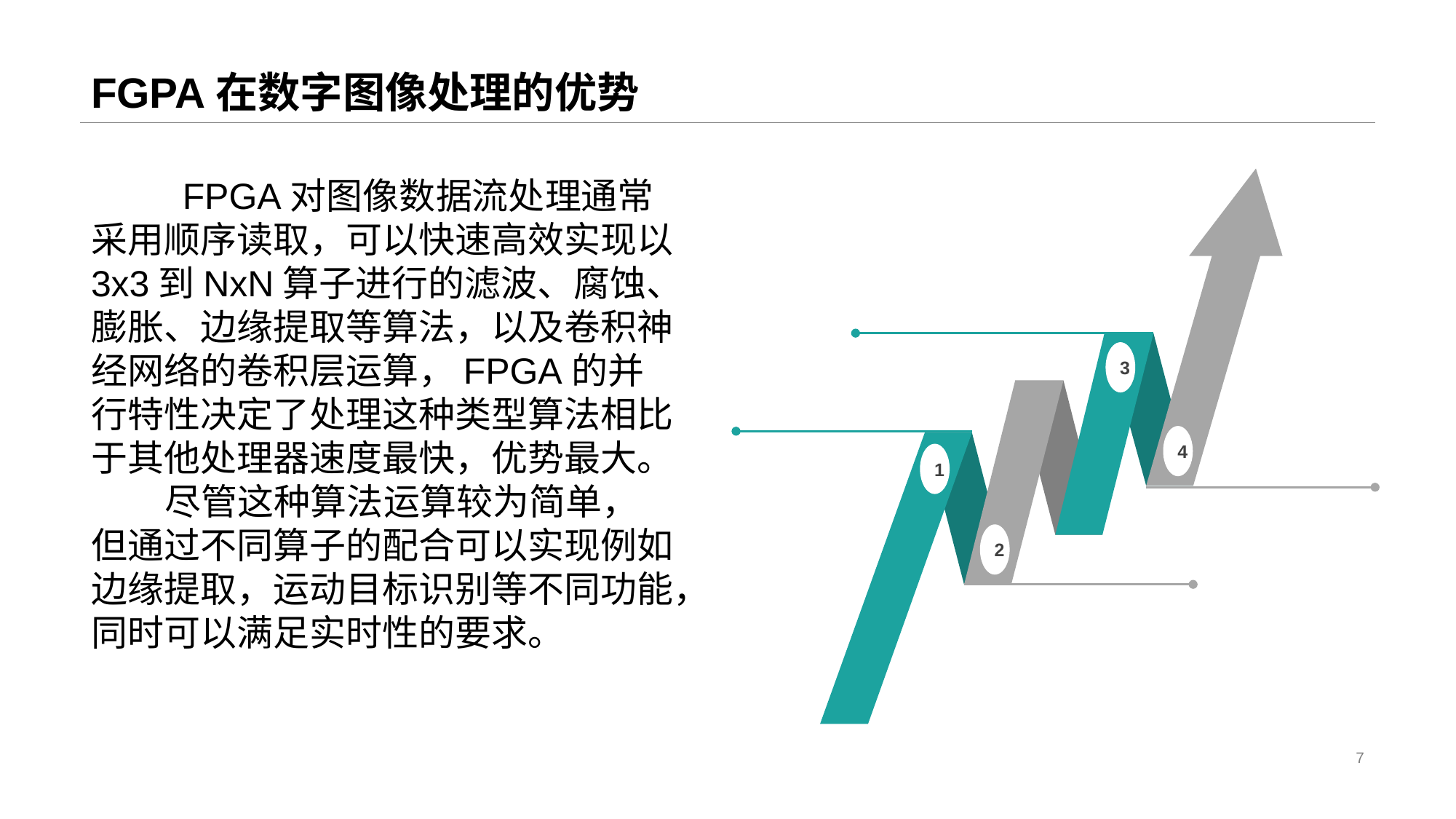

# FGPA在数字图像处理的优势
         FPGA对图像数据流处理通常采用顺序读取，可以快速高效实现以3x3到NxN算子进行的滤波、腐蚀、膨胀、边缘提取等算法，以及卷积神经网络的卷积层运算，FPGA的并行特性决定了处理这种类型算法相比于其他处理器速度最快，优势最大。
        尽管这种算法运算较为简单，但通过不同算子的配合可以实现例如边缘提取，运动目标识别等不同功能，同时可以满足实时性的要求。

3

4

1
2
7